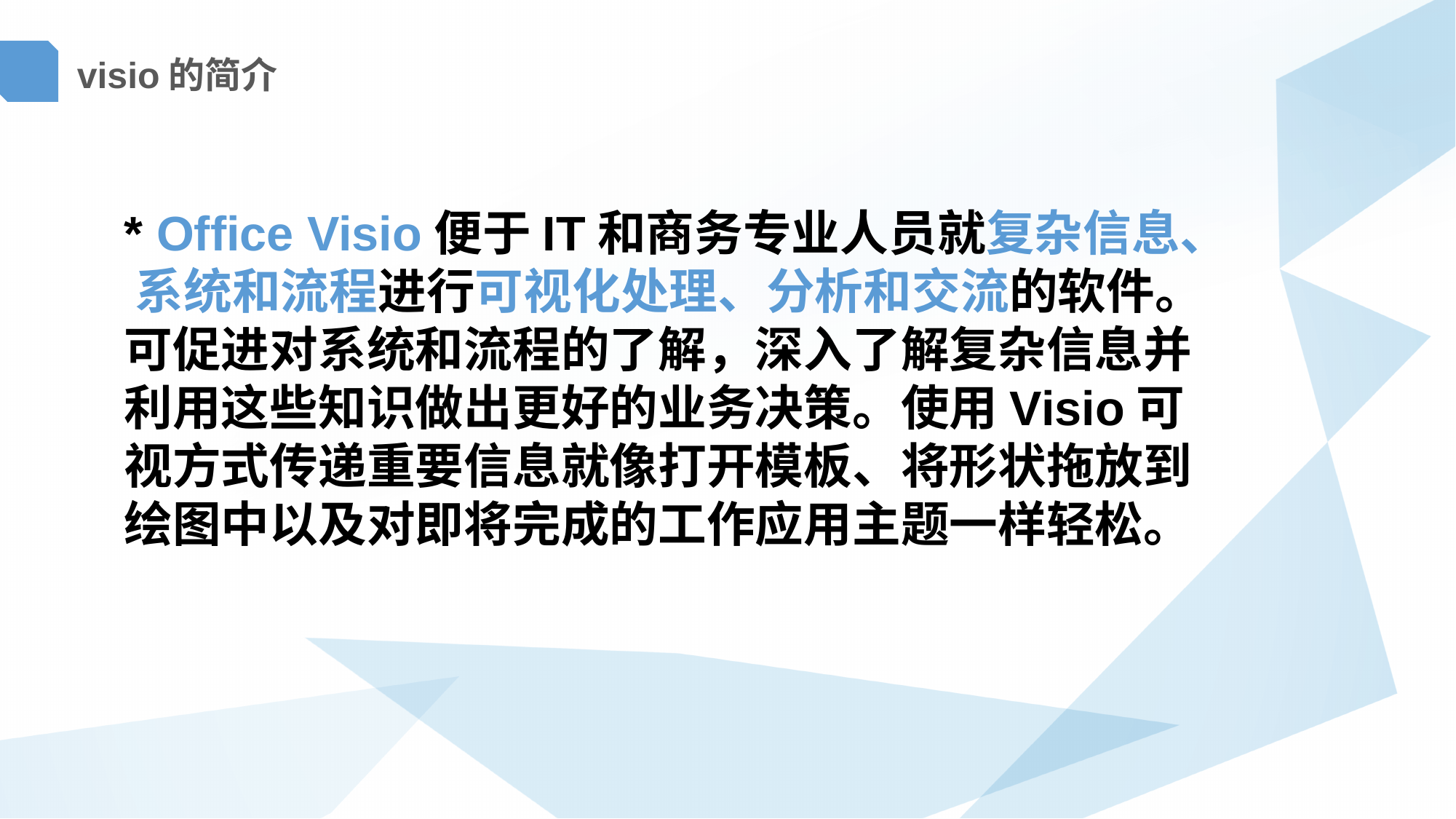

visio的简介
* Office Visio便于IT和商务专业人员就复杂信息、 系统和流程进行可视化处理、分析和交流的软件。可促进对系统和流程的了解，深入了解复杂信息并利用这些知识做出更好的业务决策。使用Visio可视方式传递重要信息就像打开模板、将形状拖放到绘图中以及对即将完成的工作应用主题一样轻松。